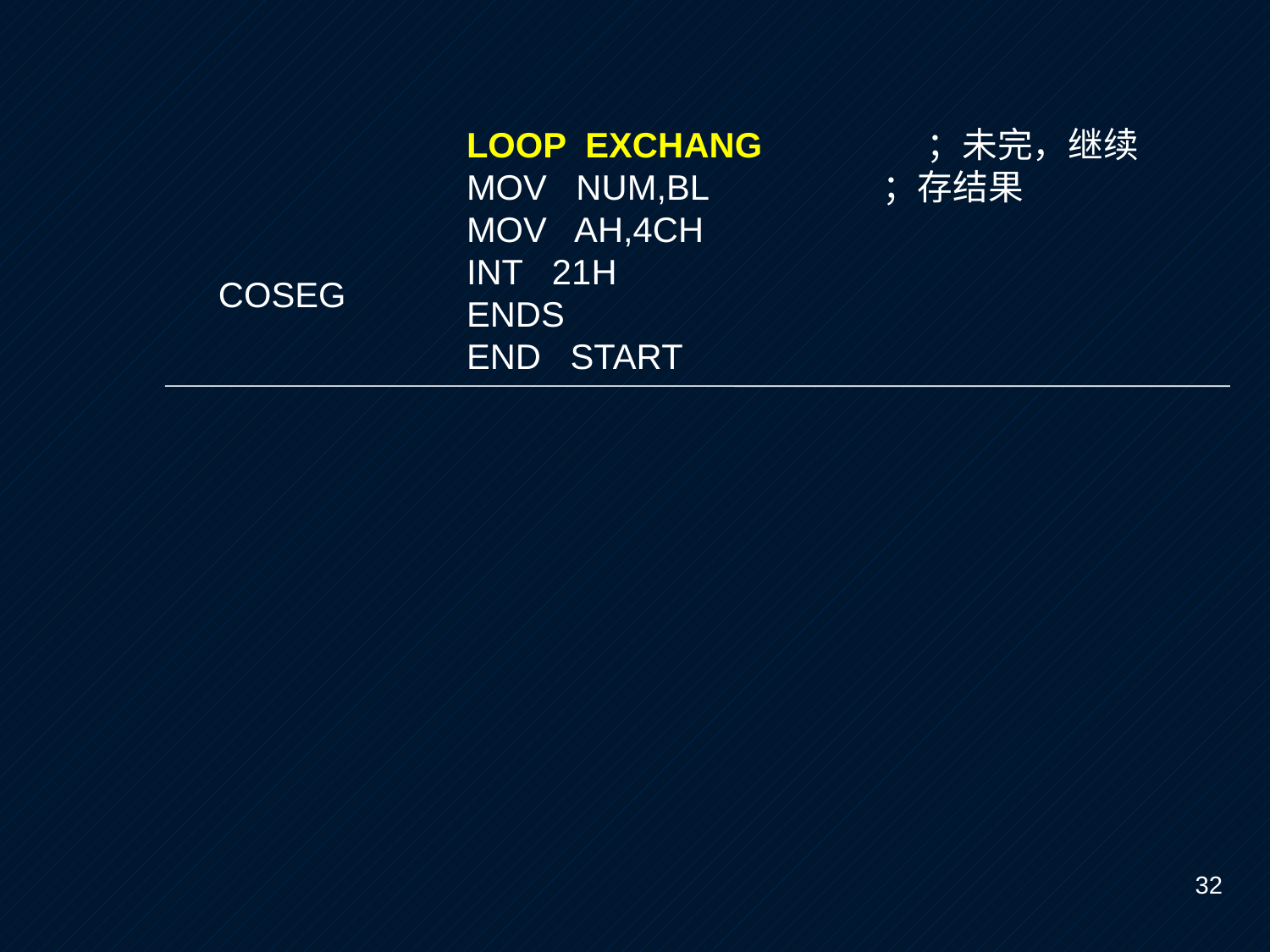

LOOP  EXCHANG                ；未完，继续
MOV   NUM,BL                 ；存结果
MOV   AH,4CH
INT   21H
ENDS
END   START
COSEG

32